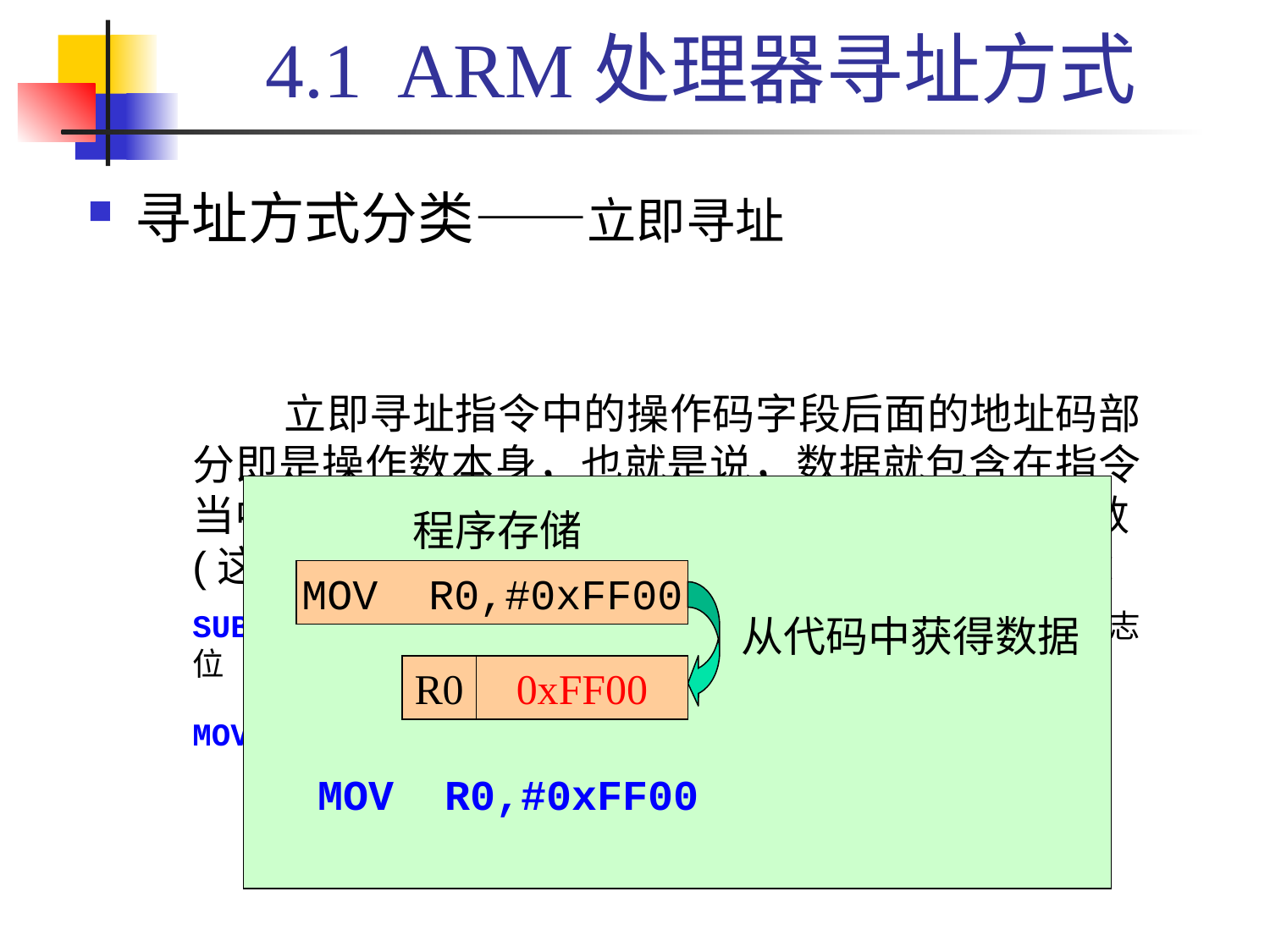

# 4.1  ARM处理器寻址方式
寻址方式分类——立即寻址
        立即寻址指令中的操作码字段后面的地址码部分即是操作数本身，也就是说，数据就包含在指令当中，取出指令也就取出了可以立即使用的操作数(这样的数称为立即数)。立即寻址指令举例如下：
SUBS	R0,R0,#1     ;R0减1，结果放入R0，并且影响标志位
MOV	R0,#0xFF000  ;将立即数0xFF000装入R0寄存器

程序存储
MOV  R0,#0xFF00
R0
0x55

从代码中获得数据
0xFF00
MOV  R0,#0xFF00